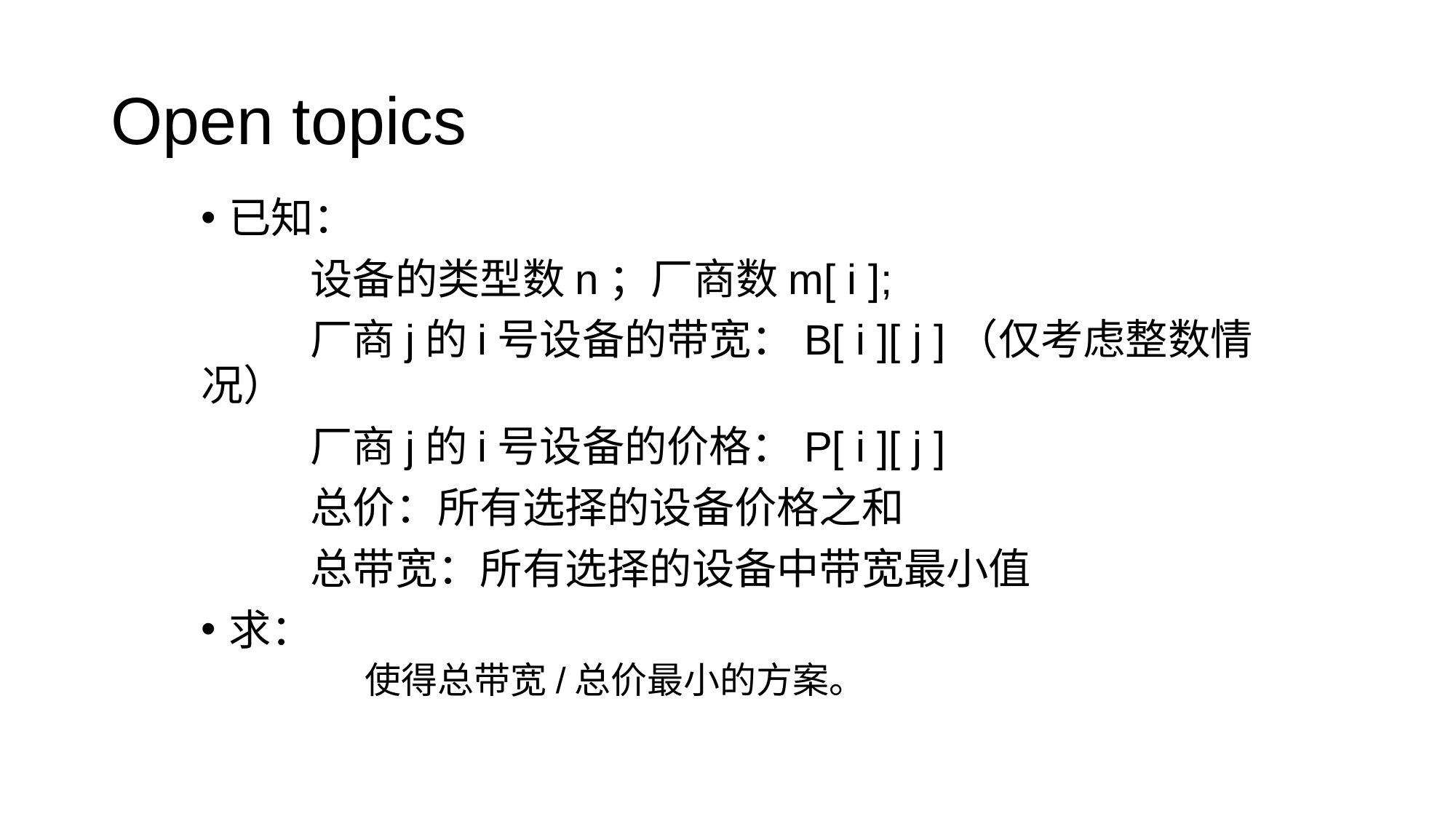

# Open topics
已知：
	设备的类型数n；厂商数m[ i ];
	厂商j的i号设备的带宽：B[ i ][ j ]（仅考虑整数情况）
	厂商j的i号设备的价格：P[ i ][ j ]
	总价：所有选择的设备价格之和
	总带宽：所有选择的设备中带宽最小值
求：
	使得总带宽/总价最小的方案。